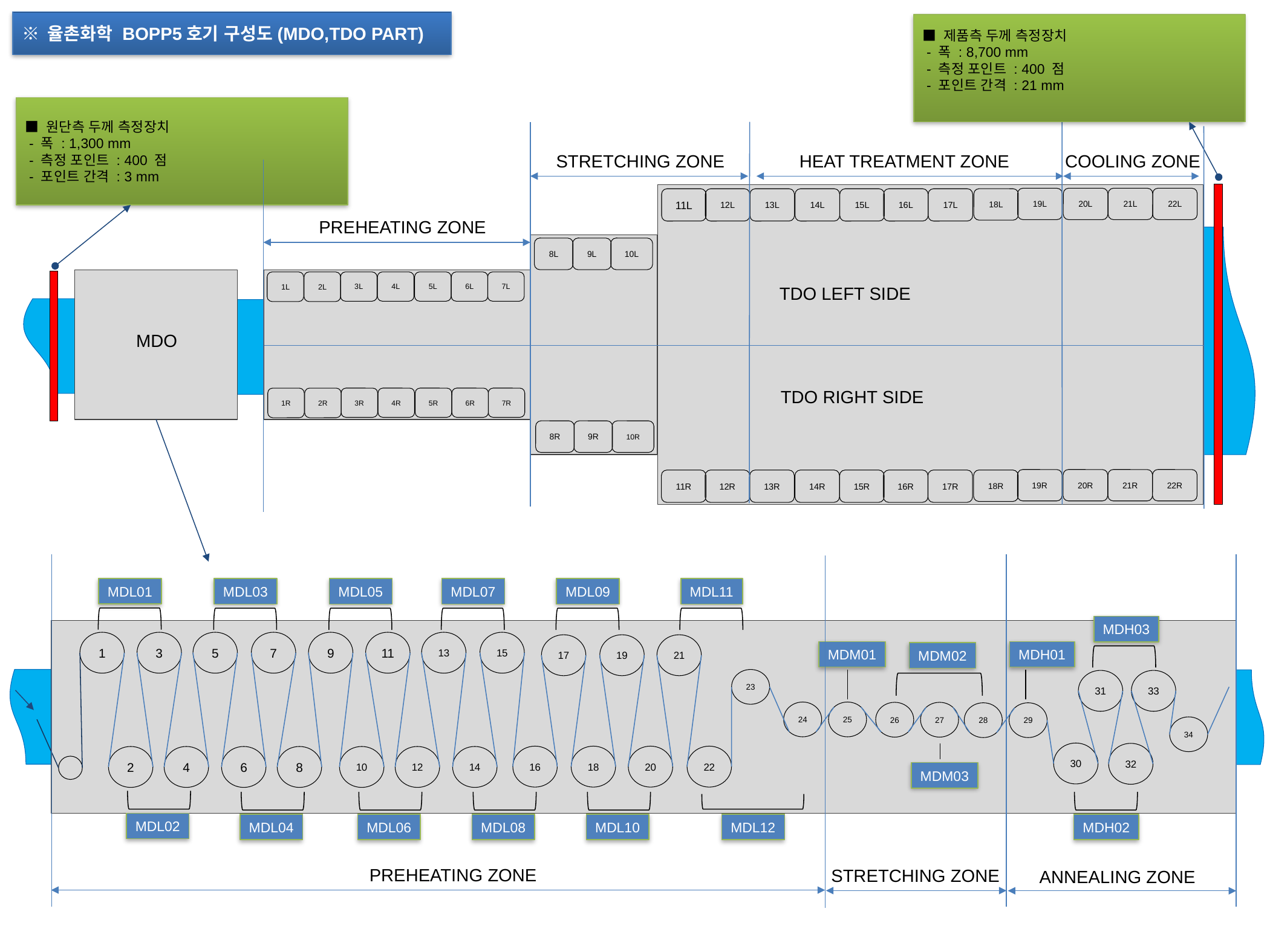

※ 율촌화학 BOPP5호기 구성도(MDO,TDO PART)
■ 제품측 두께 측정장치
 - 폭 : 8,700 mm
 - 측정 포인트 : 400 점
 - 포인트 간격 : 21 mm

■ 원단측 두께 측정장치
 - 폭 : 1,300 mm
 - 측정 포인트 : 400 점
 - 포인트 간격 : 3 mm
STRETCHING ZONE

19L
20L
21L
22L
18L
12L
14L
15L
16L
17L
11L
13L
PREHEATING ZONE

10L
8L
9L

1L
2L
3L
4L
5L
6L
7L
TDO LEFT SIDE
MDO
1R
2R
3R
4R
5R
6R
7R
10R
8R
9R
19R
20R
21R
22R
18R
12R
14R
15R
16R
17R
11R
13R
HEAT TREATMENT ZONE
COOLING ZONE
TDO RIGHT SIDE
MDL01

MDL03

MDL05

MDL07

MDL09

MDL11

MDH03

1
3
5
7
9
11
13
15
17
19
21

MDM01
MDH01
MDM02
23
31
33

24
25
26
27
28
29
34
30
32
16
18
20
22
2
4
6
8
10
12
14

MDM03
MDL02

MDL04

MDL06

MDL08

MDL10

MDH02

MDL12
PREHEATING ZONE
STRETCHING ZONE
ANNEALING ZONE